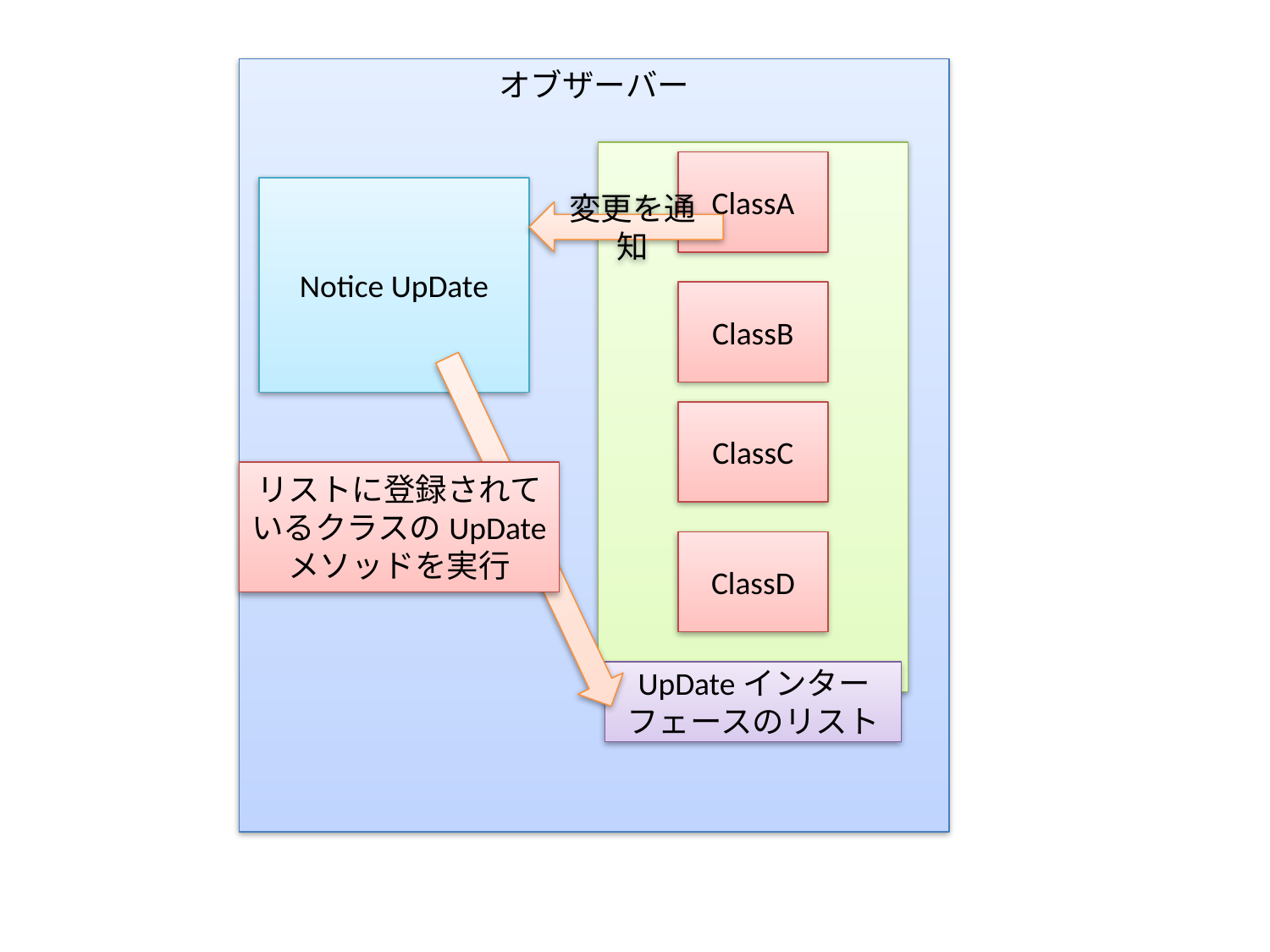

オブザーバー

ClassA
ClassB
ClassC
ClassD
Notice UpDate
変更を通知

リストに登録されているクラスのUpDateメソッドを実行
UpDateインターフェースのリスト